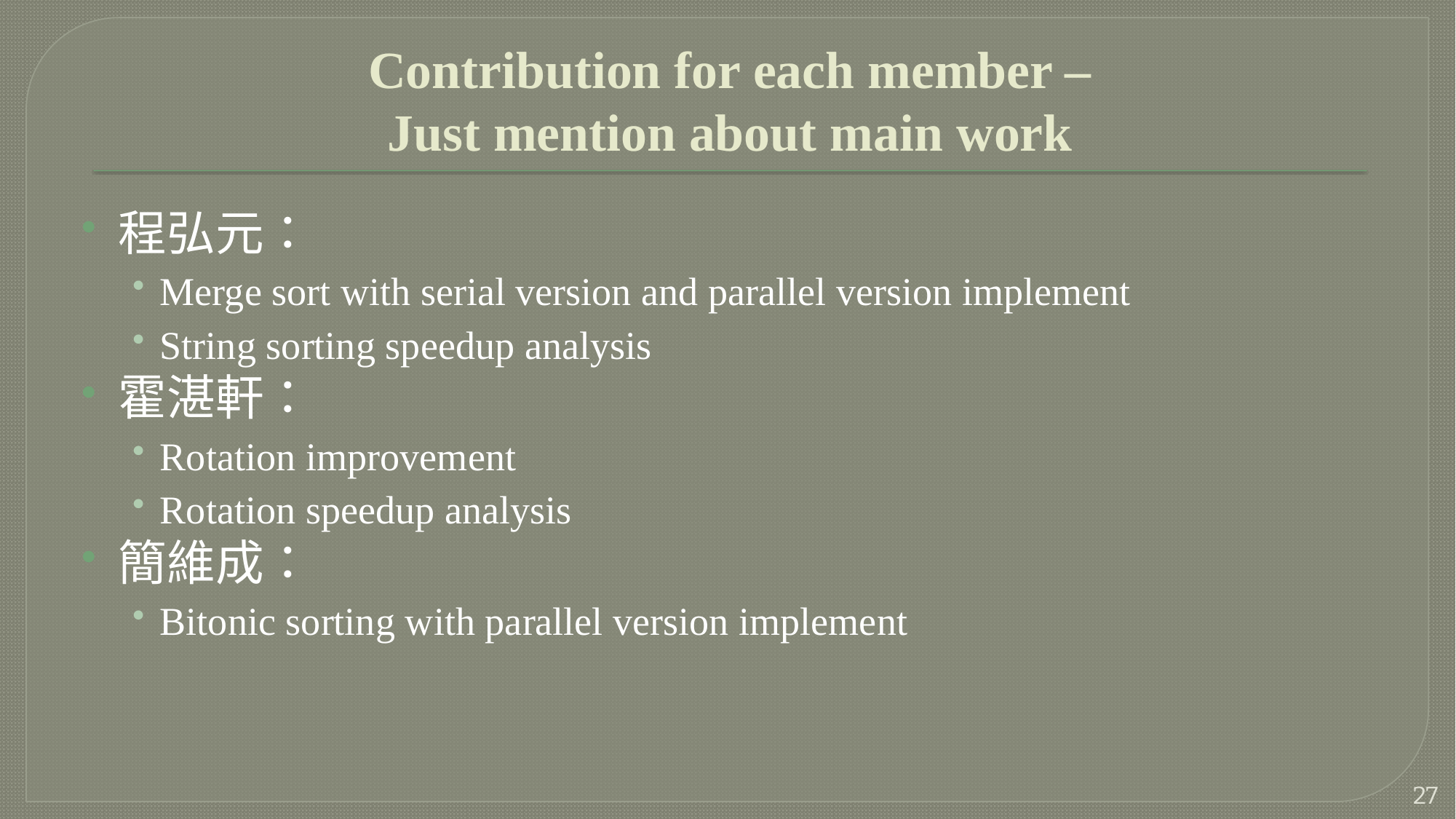

# Contribution for each member – Just mention about main work
程弘元：
Merge sort with serial version and parallel version implement
String sorting speedup analysis
霍湛軒：
Rotation improvement
Rotation speedup analysis
簡維成：
Bitonic sorting with parallel version implement
27